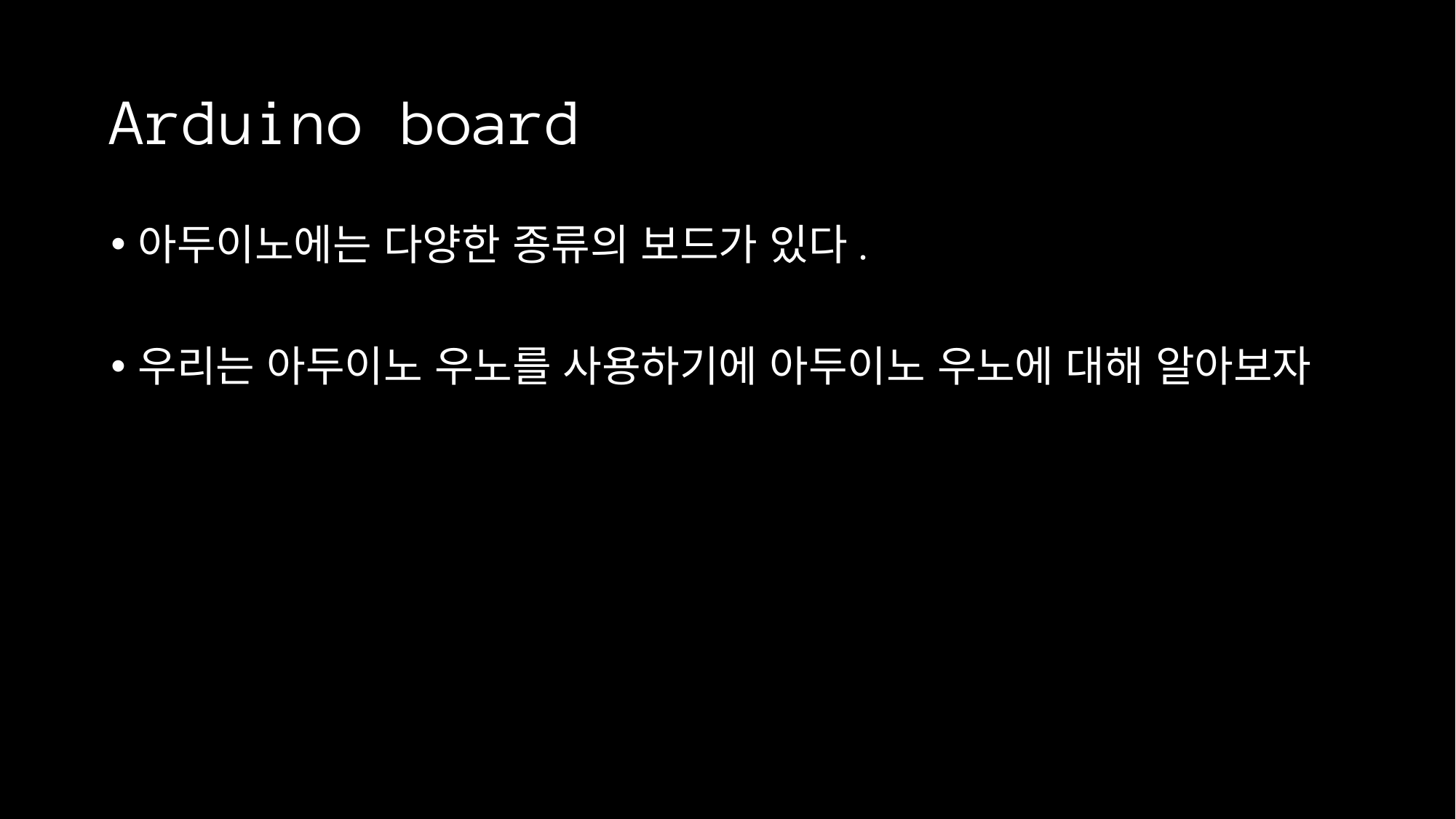

# Arduino board
아두이노에는 다양한 종류의 보드가 있다.

우리는 아두이노 우노를 사용하기에 아두이노 우노에 대해 알아보자